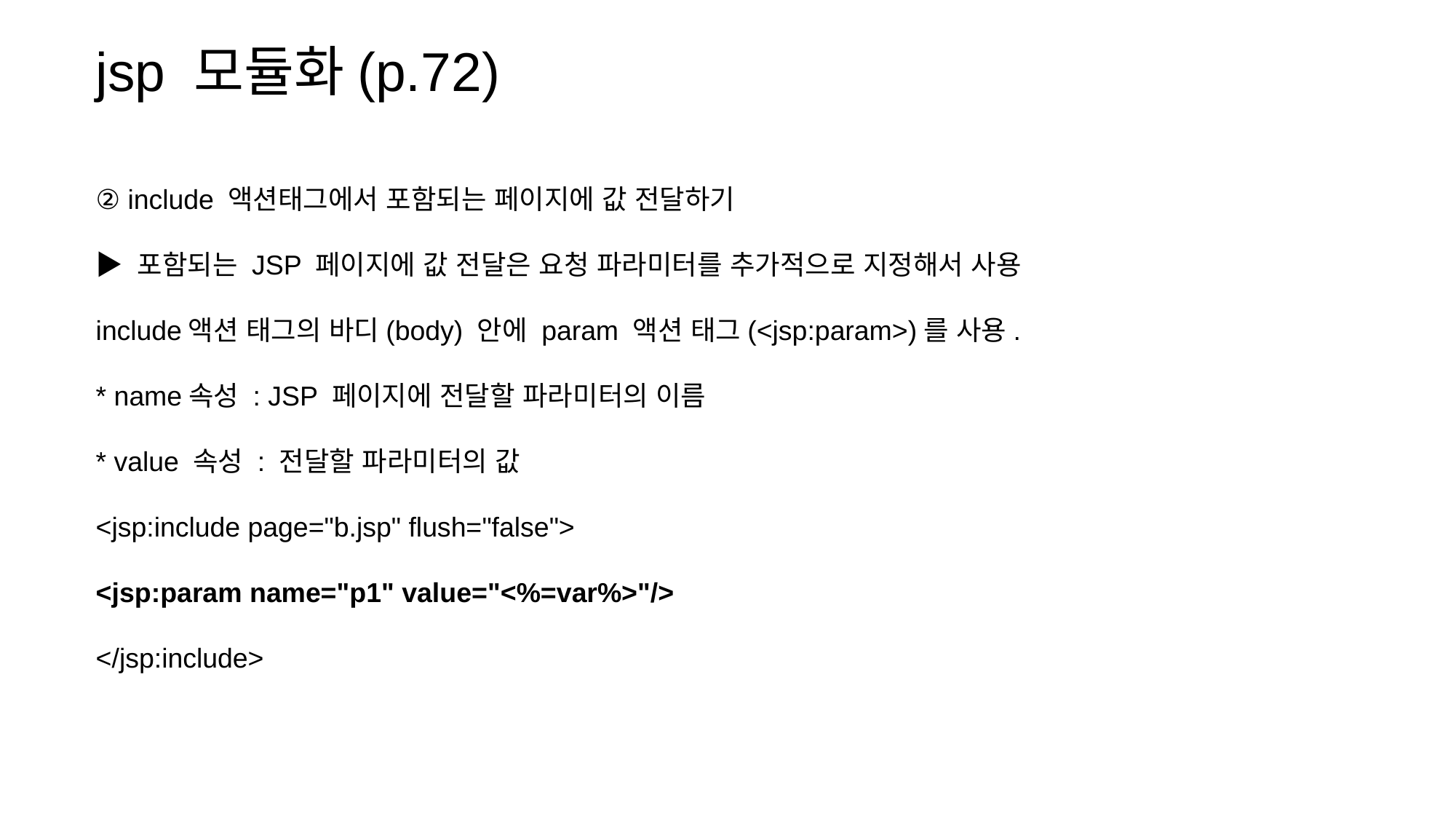

jsp 모듈화(p.72)
② include 액션태그에서 포함되는 페이지에 값 전달하기
▶ 포함되는 JSP 페이지에 값 전달은 요청 파라미터를 추가적으로 지정해서 사용
include액션 태그의 바디(body) 안에 param 액션 태그(<jsp:param>)를 사용.
* name속성 : JSP 페이지에 전달할 파라미터의 이름
* value 속성 : 전달할 파라미터의 값
<jsp:include page="b.jsp" flush="false">
<jsp:param name="p1" value="<%=var%>"/>
</jsp:include>